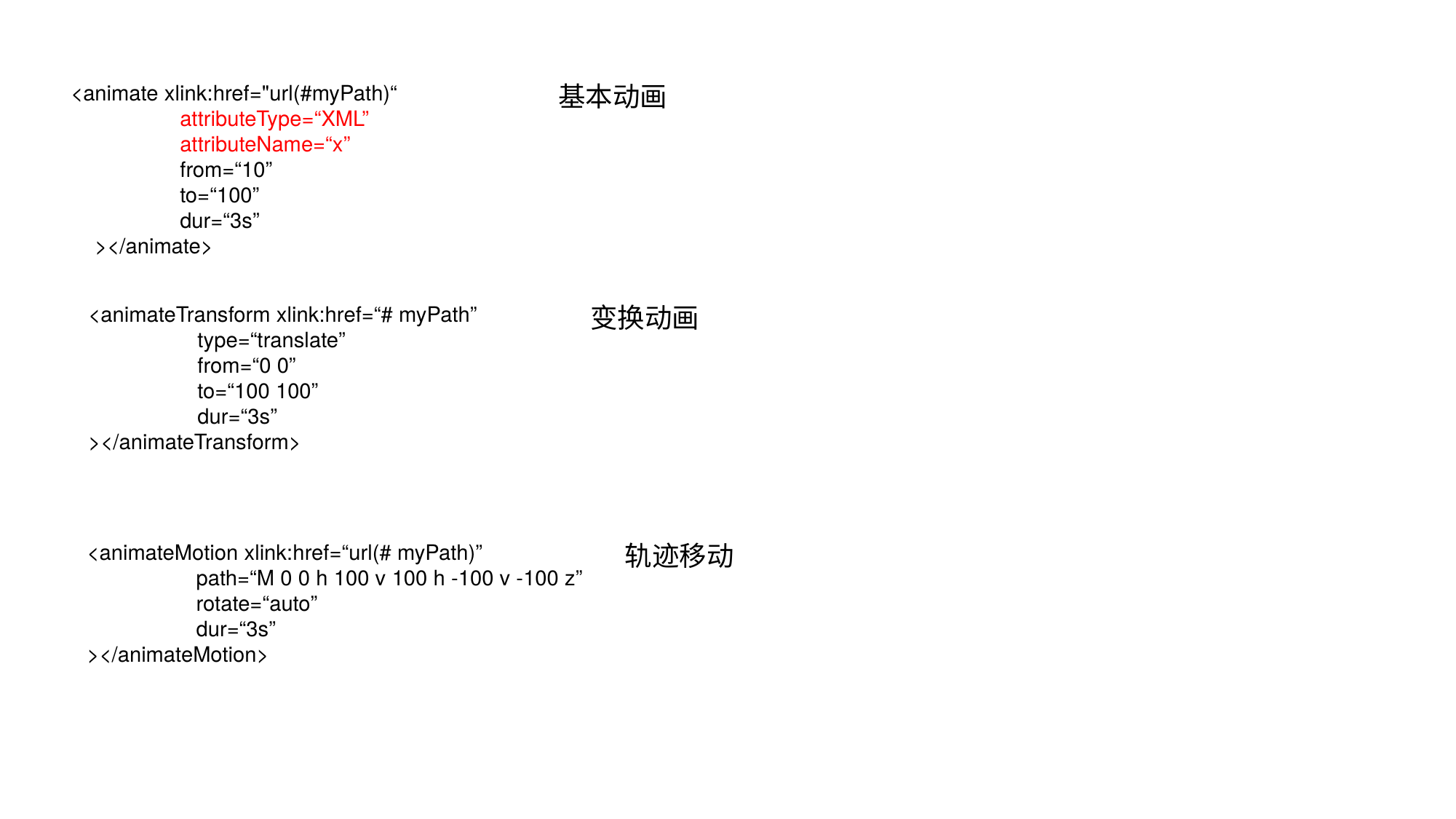

<animate xlink:href="url(#myPath)“
	attributeType=“XML”
 	attributeName=“x”
	from=“10”
	to=“100”
	dur=“3s”
    ></animate>
基本动画
<animateTransform xlink:href=“# myPath”
	type=“translate”
	from=“0 0”
	to=“100 100”
	dur=“3s”
></animateTransform>
变换动画
<animateMotion xlink:href=“url(# myPath)”
	path=“M 0 0 h 100 v 100 h -100 v -100 z”
	rotate=“auto”
	dur=“3s”
></animateMotion>
轨迹移动